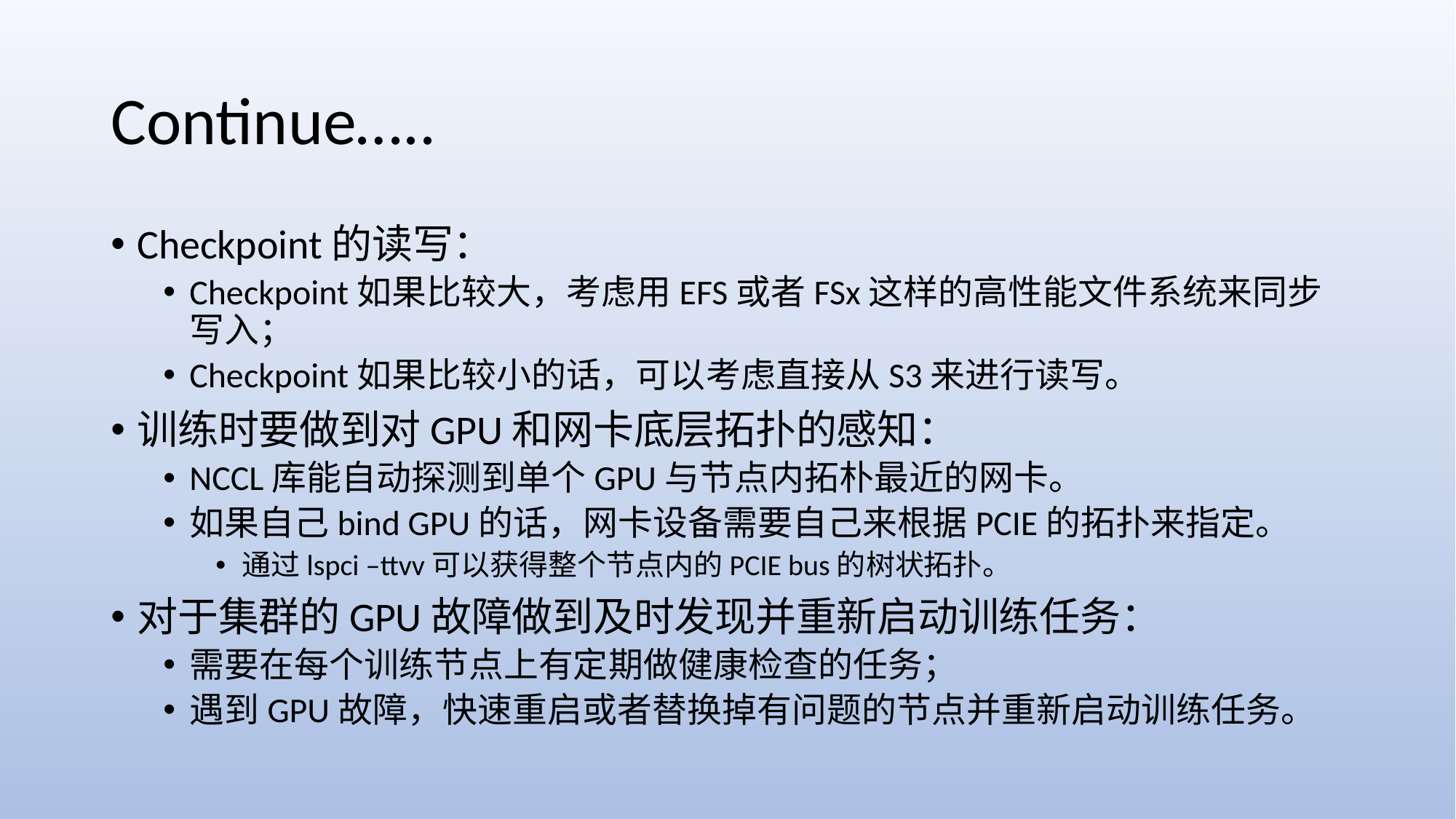

# Continue…..
Checkpoint的读写：
Checkpoint如果比较大，考虑用EFS或者FSx这样的高性能文件系统来同步写入；
Checkpoint如果比较小的话，可以考虑直接从S3来进行读写。
训练时要做到对GPU和网卡底层拓扑的感知：
NCCL库能自动探测到单个GPU与节点内拓朴最近的网卡。
如果自己bind GPU的话，网卡设备需要自己来根据PCIE的拓扑来指定。
通过lspci –ttvv可以获得整个节点内的PCIE bus的树状拓扑。
对于集群的GPU故障做到及时发现并重新启动训练任务：
需要在每个训练节点上有定期做健康检查的任务；
遇到GPU故障，快速重启或者替换掉有问题的节点并重新启动训练任务。